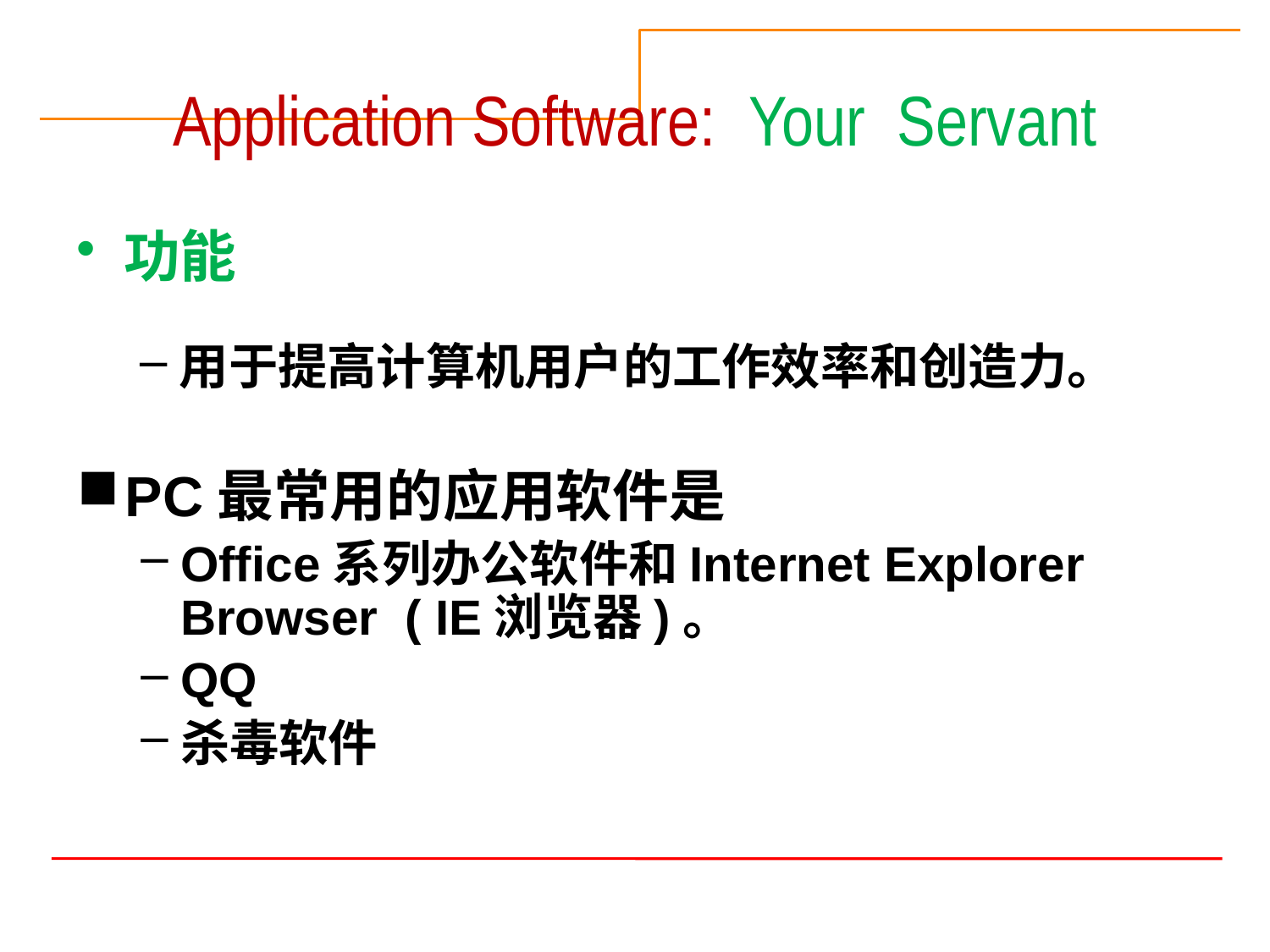

# Application Software:  Your  Servant
功能
用于提高计算机用户的工作效率和创造力。
PC最常用的应用软件是
Office系列办公软件和Internet Explorer Browser  ( IE浏览器)。
QQ
杀毒软件